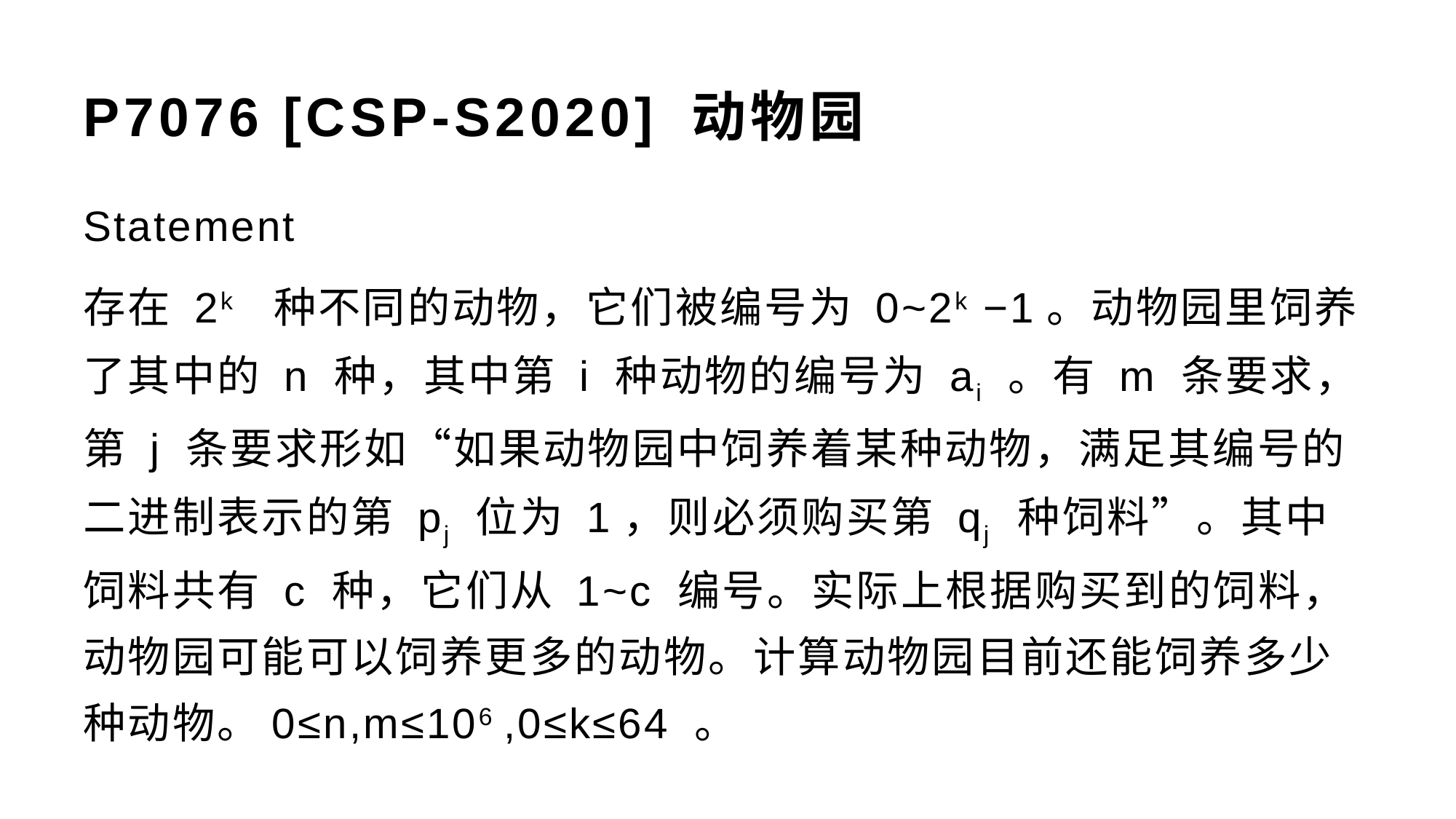

# P7076 [CSP-S2020] 动物园
Statement
存在 2k  种不同的动物，它们被编号为 0~2k −1。动物园里饲养了其中的 n 种，其中第 i 种动物的编号为 ai 。有 m 条要求，第 j 条要求形如“如果动物园中饲养着某种动物，满足其编号的二进制表示的第 pj 位为 1，则必须购买第 qj​ 种饲料”。其中饲料共有 c 种，它们从 1~c 编号。实际上根据购买到的饲料，动物园可能可以饲养更多的动物。计算动物园目前还能饲养多少种动物。0≤n,m≤106 ,0≤k≤64 。